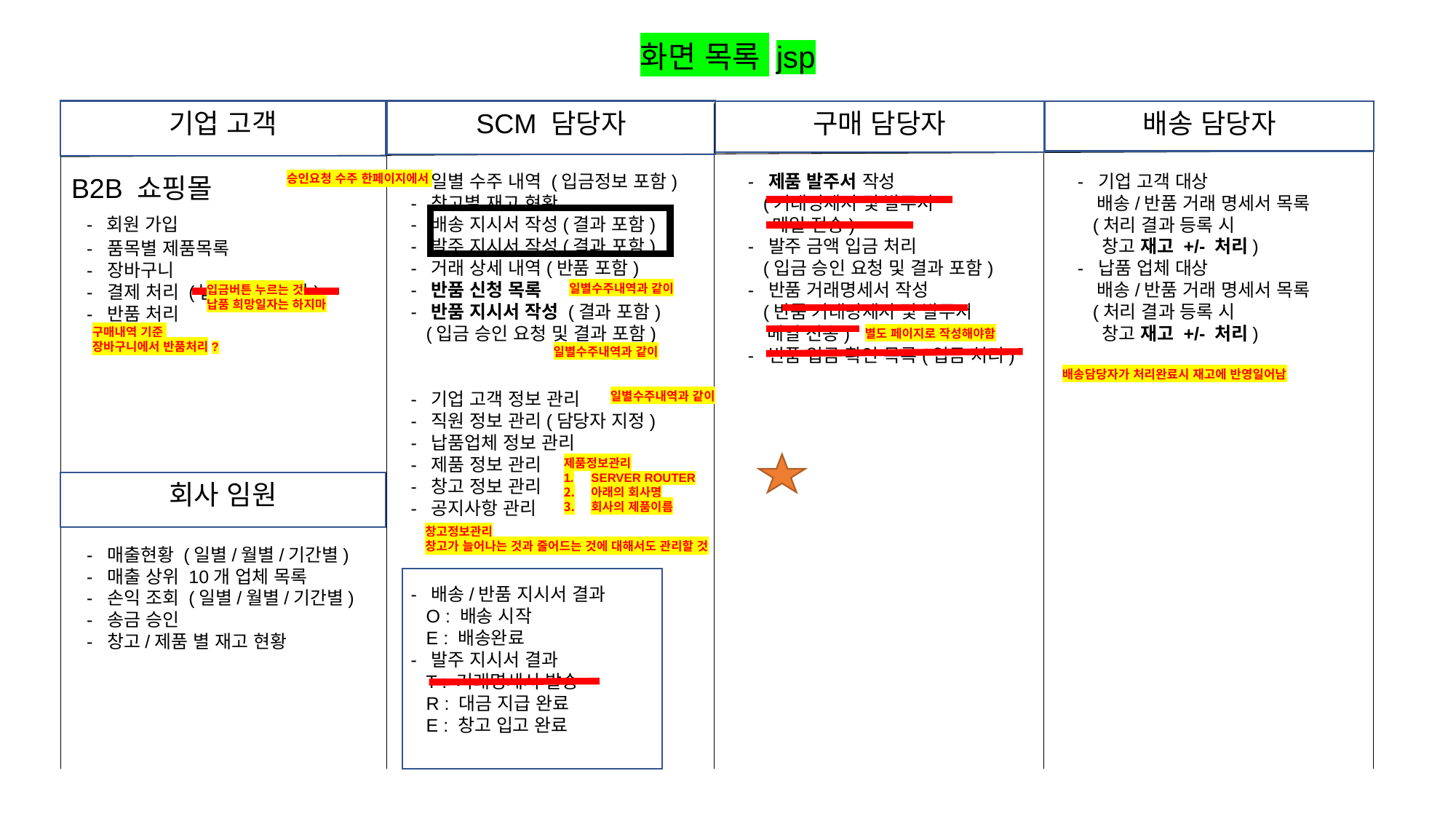

화면 목록 jsp
기업 고객
SCM 담당자
구매 담당자
배송 담당자
   -  일별 수주 내역 (입금정보 포함)
   -  창고별 재고 현황
   -  배송 지시서 작성(결과 포함)
   -  발주 지시서 작성(결과 포함)
   -  거래 상세 내역(반품 포함)
   -  반품 신청 목록
   -  반품 지시서 작성 (결과 포함)
      (입금 승인 요청 및 결과 포함)

   -  제품 발주서 작성
      (거래명세서 및 발주서
       메일 전송)
   -  발주 금액 입금 처리
      (입금 승인 요청 및 결과 포함)
   -  반품 거래명세서 작성
      (반품 거래명세서 및 발주서
      메일 전송)
   -  반품 입금 확인 목록(입금 처리)

   -  기업 고객 대상
      배송/반품 거래 명세서 목록
      (처리 결과 등록 시
       창고 재고 +/- 처리)
   -  납품 업체 대상
      배송/반품 거래 명세서 목록
      (처리 결과 등록 시
       창고 재고 +/- 처리)

B2B 쇼핑몰
   - 회원 가입
   -  품목별 제품목록
   -  장바구니
   -  결제 처리 (납품 희망 일자)
   -  반품 처리

승인요청 수주 한페이지에서

일별수주내역과 같이
입금버튼 누르는 것
납품 희망일자는 하지마
구매내역 기준
장바구니에서 반품처리?
별도 페이지로 작성해야함
일별수주내역과 같이
배송담당자가 처리완료시 재고에 반영일어남
   -  기업 고객 정보 관리
   -  직원 정보 관리(담당자 지정)
   -  납품업체 정보 관리
   -  제품 정보 관리
   -  창고 정보 관리
   -  공지사항 관리
일별수주내역과 같이
제품정보관리
SERVER ROUTER
아래의 회사명
회사의 제품이름

회사 임원
창고정보관리
창고가 늘어나는 것과 줄어드는 것에 대해서도 관리할 것
   -  매출현황 (일별/월별/기간별)
   -  매출 상위 10개 업체 목록
   -  손익 조회 (일별/월별/기간별)
   -  송금 승인
   -  창고/제품 별 재고 현황

   -  배송/반품 지시서 결과
      O : 배송 시작
      E : 배송완료
   -  발주 지시서 결과
      T : 거래명세서 발송
      R : 대금 지급 완료
      E : 창고 입고 완료